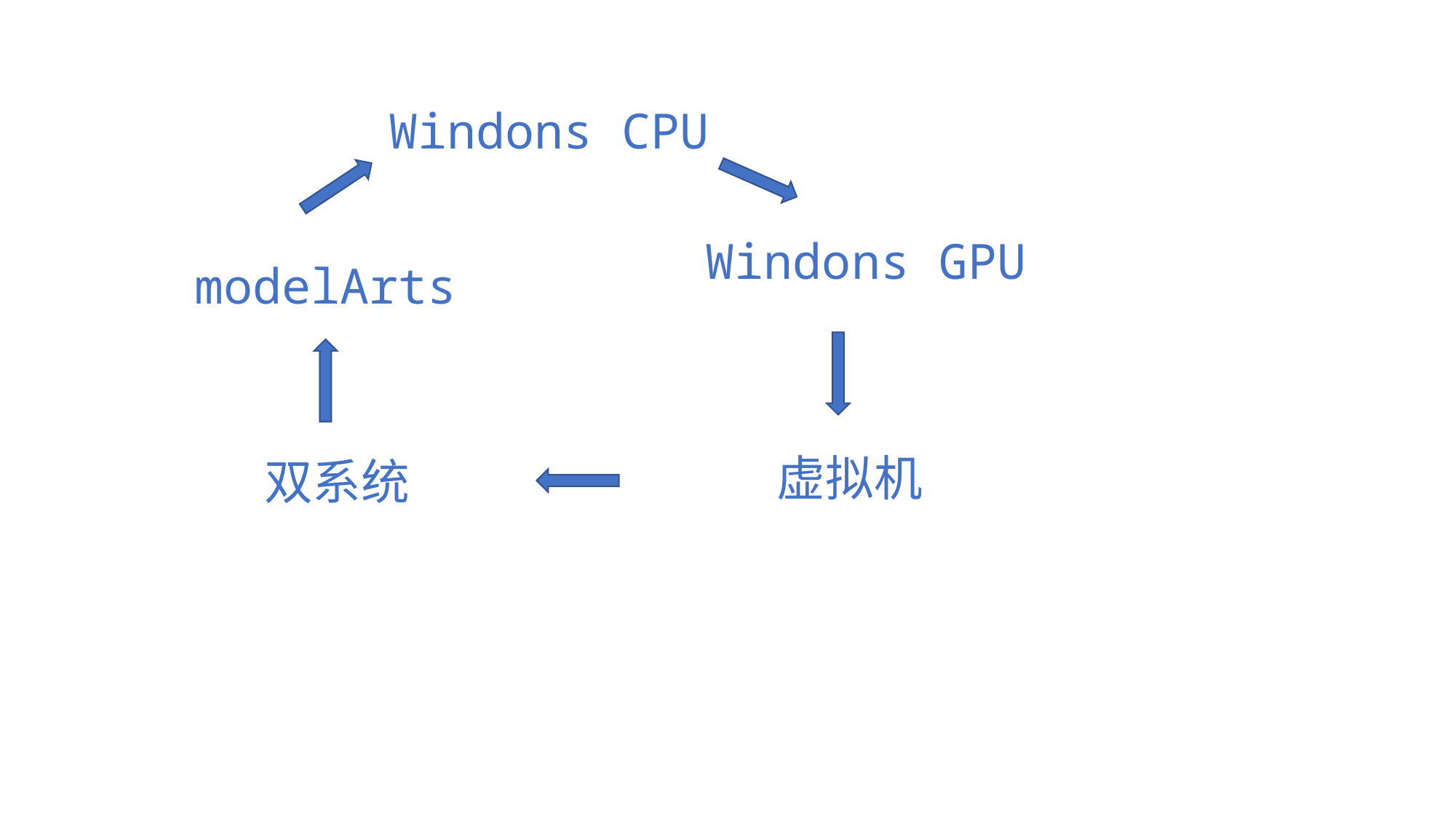

Windons CPU

Windons GPU
modelArts

虚拟机
双系统